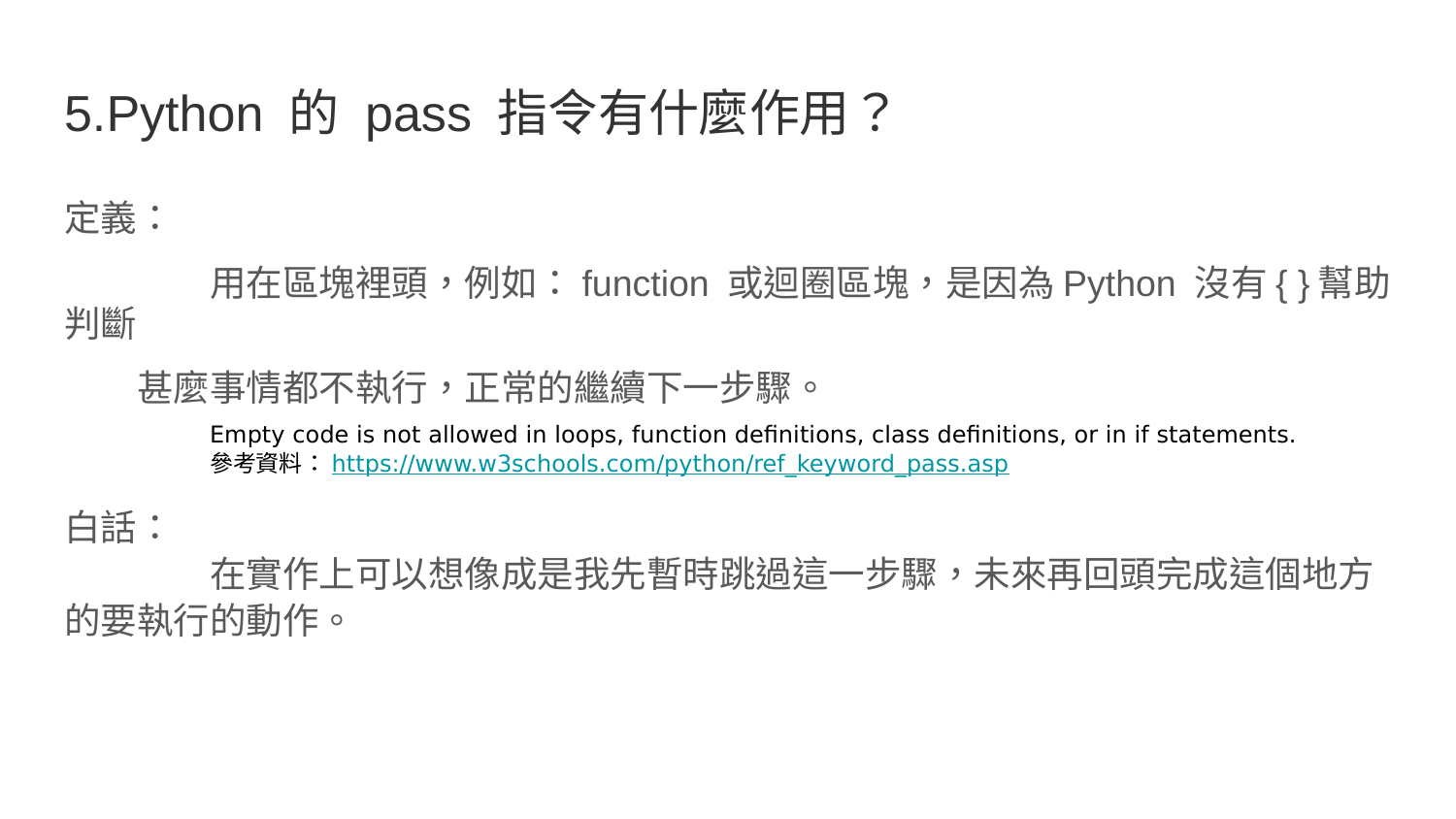

# 5.Python 的 pass 指令有什麼作用？
定義：
	用在區塊裡頭，例如：function 或迴圈區塊，是因為Python 沒有{ }幫助判斷
甚麼事情都不執行，正常的繼續下一步驟。
	Empty code is not allowed in loops, function definitions, class definitions, or in if statements.
	參考資料：https://www.w3schools.com/python/ref_keyword_pass.asp
白話：
	在實作上可以想像成是我先暫時跳過這一步驟，未來再回頭完成這個地方的要執行的動作。